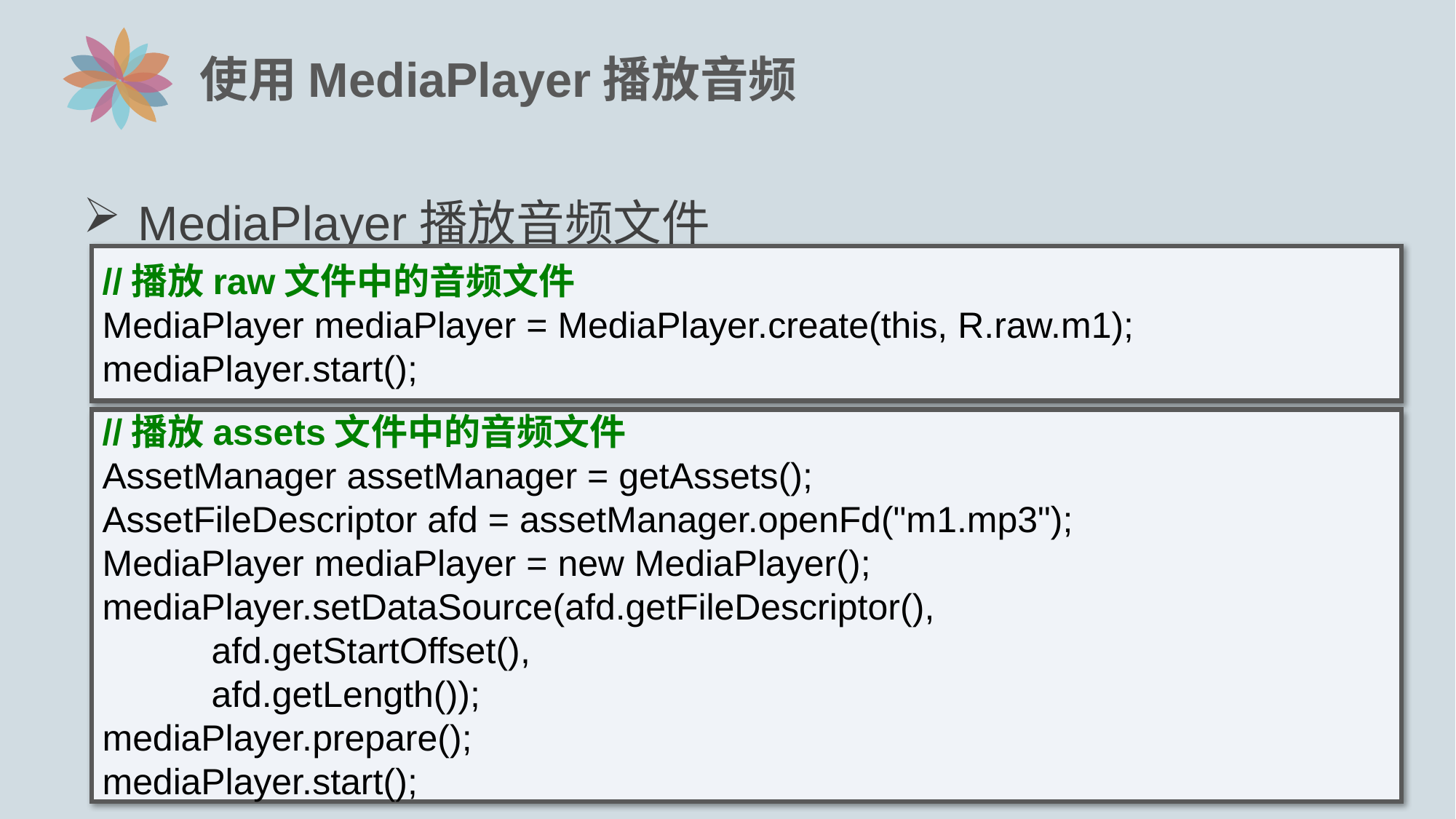

# 使用MediaPlayer播放音频
MediaPlayer播放音频文件
//播放raw文件中的音频文件
MediaPlayer mediaPlayer = MediaPlayer.create(this, R.raw.m1);
mediaPlayer.start();
//播放assets文件中的音频文件
AssetManager assetManager = getAssets();
AssetFileDescriptor afd = assetManager.openFd("m1.mp3");
MediaPlayer mediaPlayer = new MediaPlayer();
mediaPlayer.setDataSource(afd.getFileDescriptor(),
	afd.getStartOffset(),
	afd.getLength());
mediaPlayer.prepare();
mediaPlayer.start();